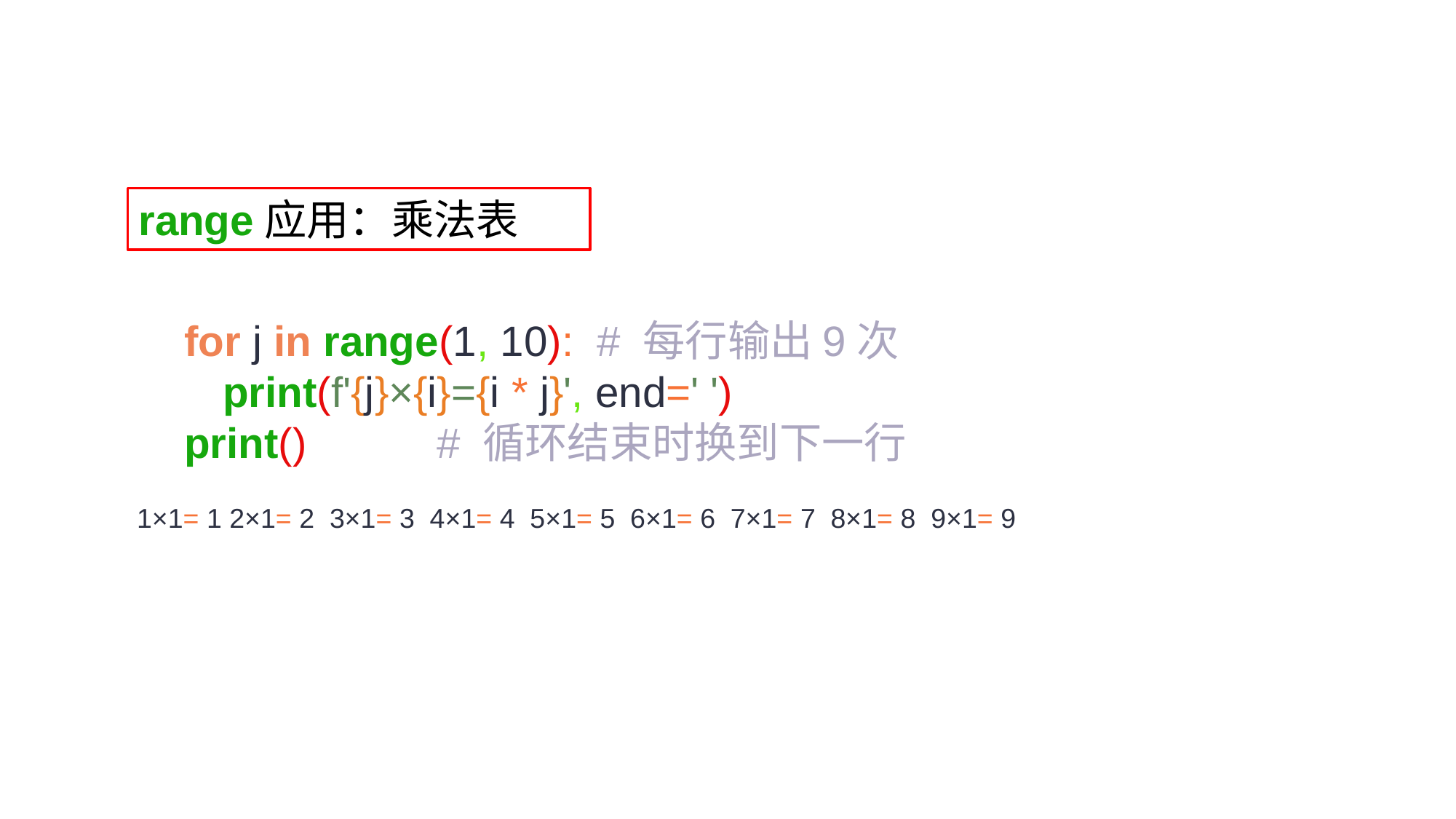

range应用：乘法表
    for j in range(1, 10):  # 每行输出9次
        print(f'{j}×{i}={i * j}', end=' ')
    print()           # 循环结束时换到下一行
1×1= 1 2×1= 2  3×1= 3  4×1= 4  5×1= 5  6×1= 6  7×1= 7  8×1= 8  9×1= 9